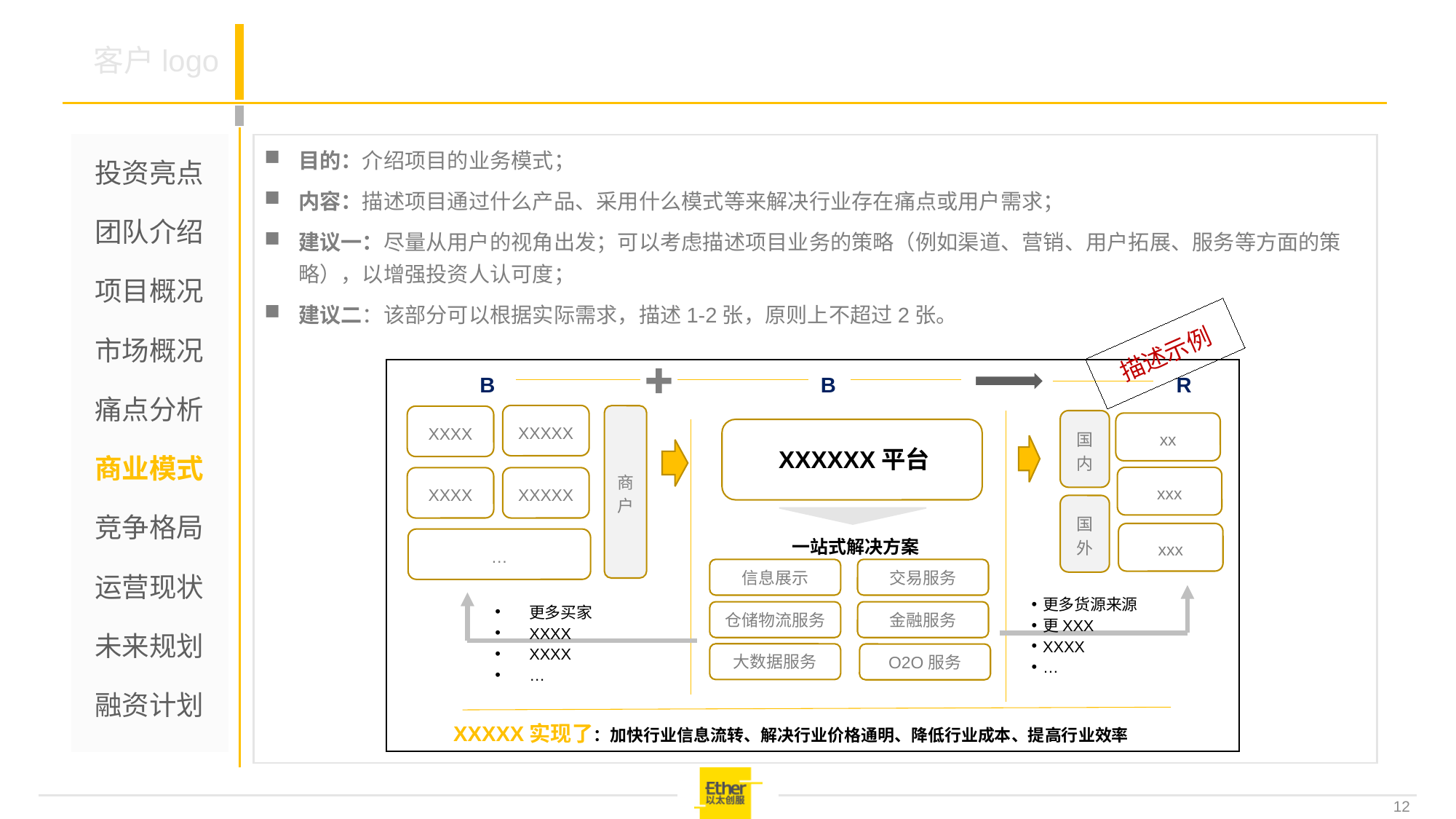

#
目的：介绍项目的业务模式；
内容：描述项目通过什么产品、采用什么模式等来解决行业存在痛点或用户需求；
建议一：尽量从用户的视角出发；可以考虑描述项目业务的策略（例如渠道、营销、用户拓展、服务等方面的策略），以增强投资人认可度；
建议二：该部分可以根据实际需求，描述1-2张，原则上不超过2张。

投资亮点
团队介绍
项目概况
市场概况
痛点分析
商业模式
竞争格局
运营现状
未来规划
融资计划

描述示例
B
B
R

XXXXX
XXXX
XXXX
XXXXX
…
商户
国内
xx
xxx
国外
xxx

XXXXXX平台

一站式解决方案
信息展示
交易服务
仓储物流服务
金融服务
大数据服务
O2O服务
更多货源来源
更XXX
XXXX
…

更多买家
XXXX
XXXX
…
XXXXX实现了：加快行业信息流转、解决行业价格通明、降低行业成本、提高行业效率

12